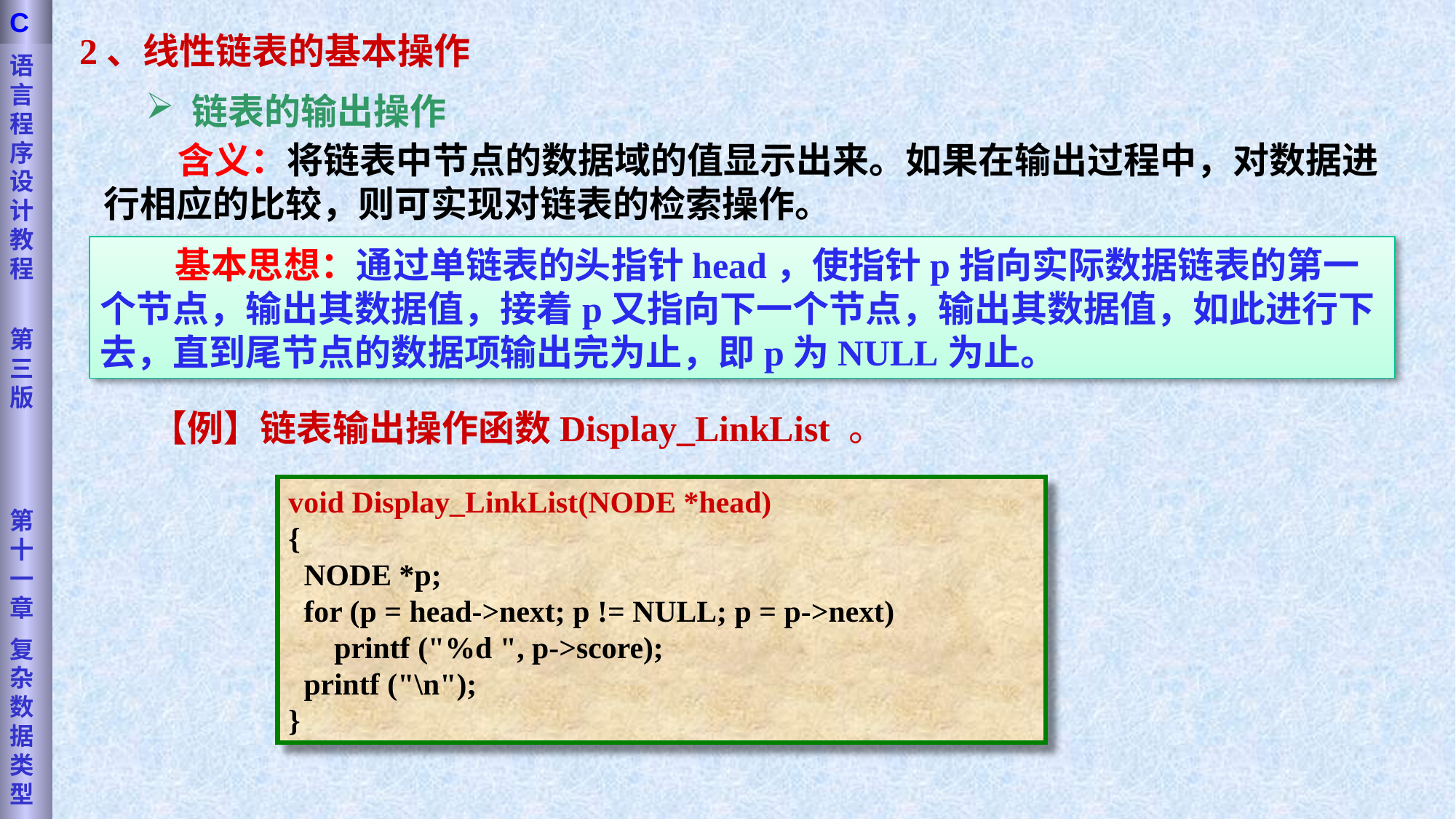

语言程序设计教程
第三版

第十一章
复杂数据类型
C
2、线性链表的基本操作
 链表的输出操作
        含义：将链表中节点的数据域的值显示出来。如果在输出过程中，对数据进行相应的比较，则可实现对链表的检索操作。
        基本思想：通过单链表的头指针head，使指针p指向实际数据链表的第一个节点，输出其数据值，接着p又指向下一个节点，输出其数据值，如此进行下去，直到尾节点的数据项输出完为止，即p为NULL为止。
【例】链表输出操作函数Display_LinkList 。
void Display_LinkList(NODE *head)
{
  NODE *p;
  for (p = head->next; p != NULL; p = p->next)
      printf ("%d ", p->score);
  printf ("\n");
}